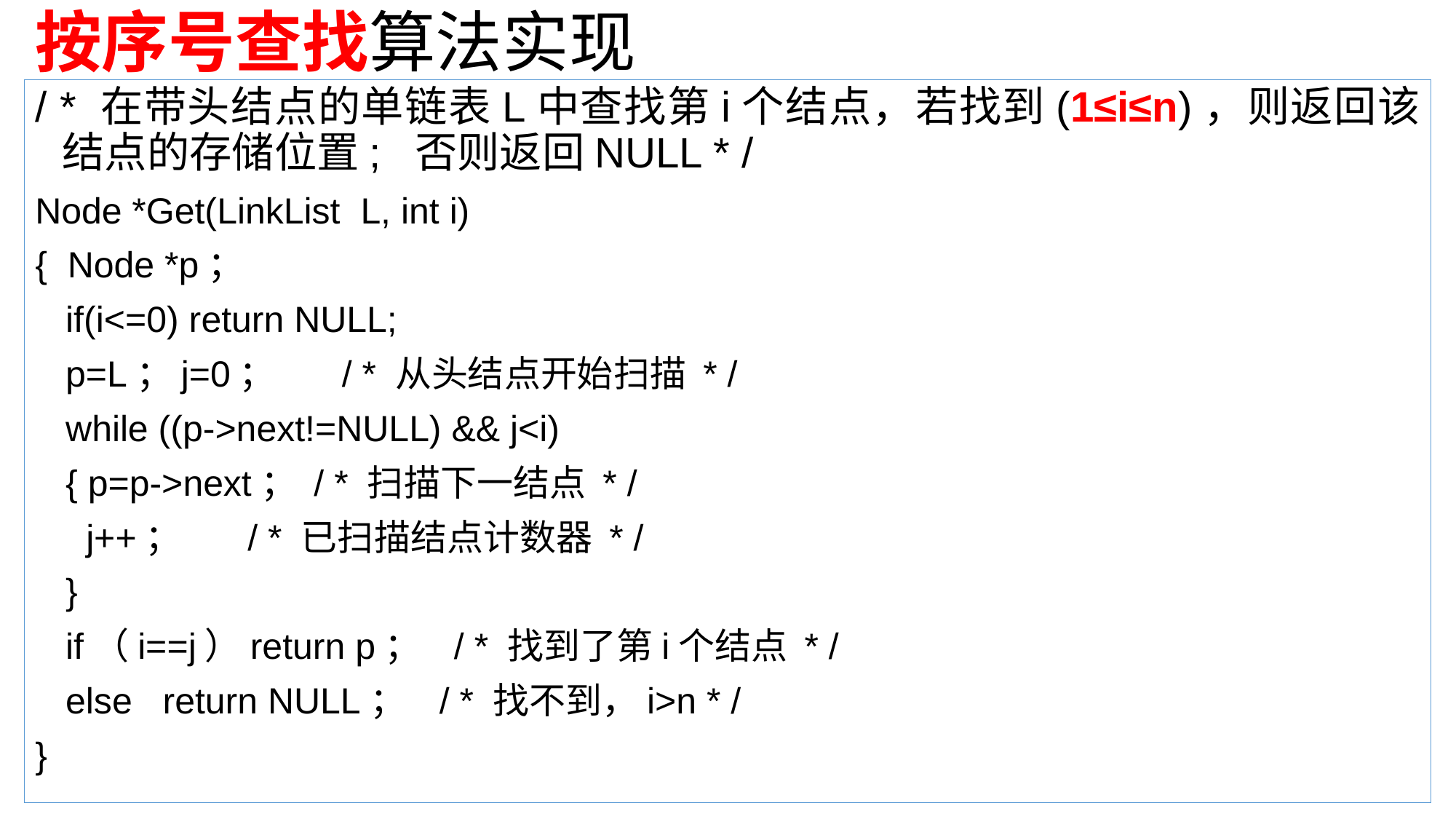

# 按序号查找算法实现
/ * 在带头结点的单链表L中查找第i个结点，若找到(1≤i≤n)，则返回该结点的存储位置;  否则返回NULL * /
Node *Get(LinkList  L, int i)
{  Node *p；
   if(i<=0) return NULL;
   p=L；j=0；       / * 从头结点开始扫描 * /
   while ((p->next!=NULL) && j<i)
   { p=p->next； / * 扫描下一结点 * /
     j++；       / * 已扫描结点计数器 * /
   }
   if（i==j）return p；   / * 找到了第i个结点 * /
   else   return NULL；   / * 找不到，i>n * /
}

37